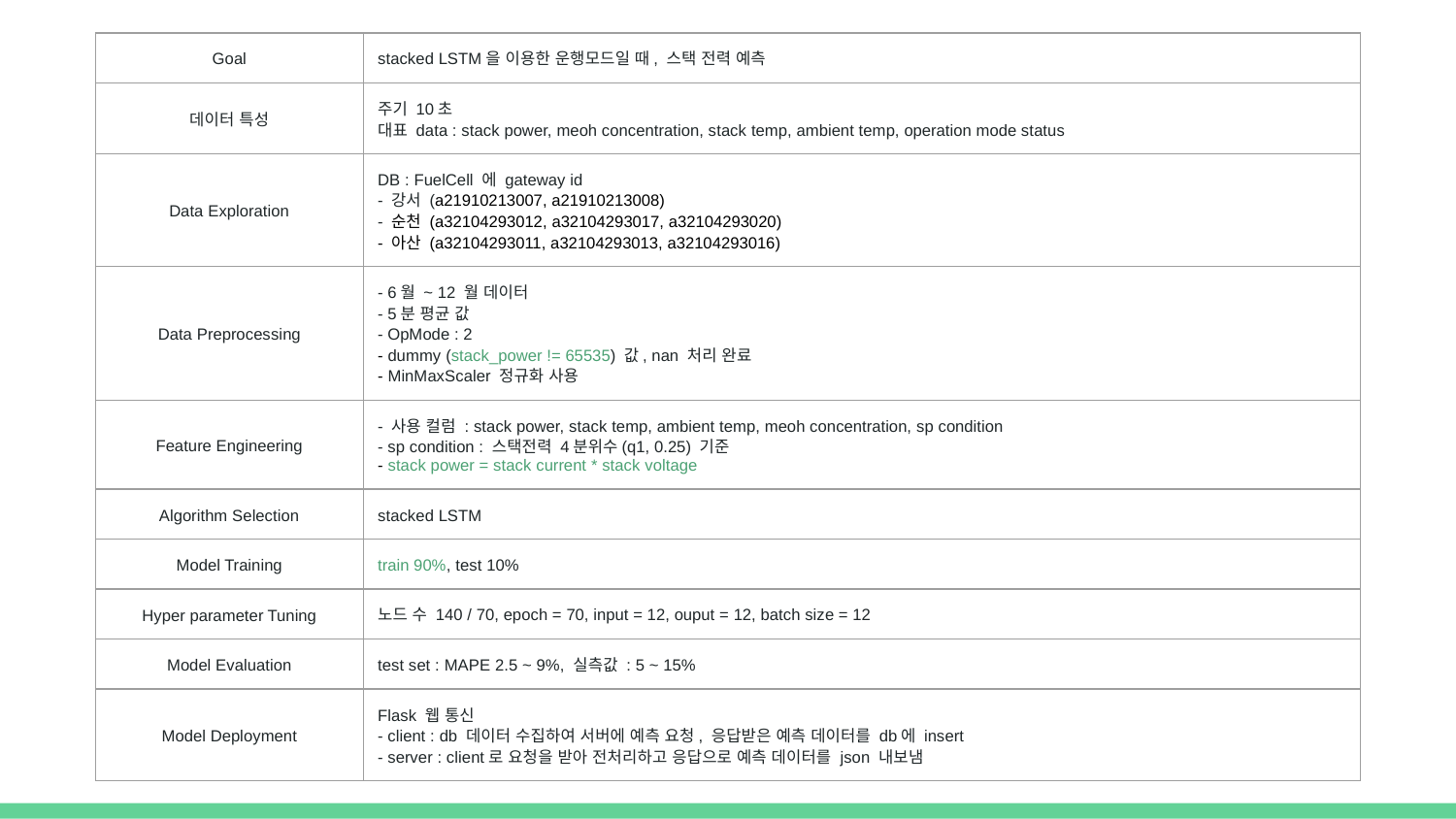

| Goal | stacked LSTM을 이용한 운행모드일 때, 스택 전력 예측 |
| --- | --- |
| 데이터 특성 | 주기 10초 대표 data : stack power, meoh concentration, stack temp, ambient temp, operation mode status |
| Data Exploration | DB : FuelCell 에 gateway id - 강서 (a21910213007, a21910213008) - 순천 (a32104293012, a32104293017, a32104293020) - 아산 (a32104293011, a32104293013, a32104293016) |
| Data Preprocessing | - 6월 ~ 12 월 데이터 - 5분 평균 값 - OpMode : 2 - dummy (stack\_power != 65535) 값, nan 처리 완료 - MinMaxScaler 정규화 사용 |
| Feature Engineering | - 사용 컬럼 : stack power, stack temp, ambient temp, meoh concentration, sp condition - sp condition : 스택전력 4분위수(q1, 0.25) 기준 - stack power = stack current \* stack voltage |
| Algorithm Selection | stacked LSTM |
| Model Training | train 90%, test 10% |
| Hyper parameter Tuning | 노드 수 140 / 70, epoch = 70, input = 12, ouput = 12, batch size = 12 |
| Model Evaluation | test set : MAPE 2.5 ~ 9%, 실측값 : 5 ~ 15% |
| Model Deployment | Flask 웹 통신 - client : db 데이터 수집하여 서버에 예측 요청, 응답받은 예측 데이터를 db에 insert - server : client로 요청을 받아 전처리하고 응답으로 예측 데이터를 json 내보냄 |